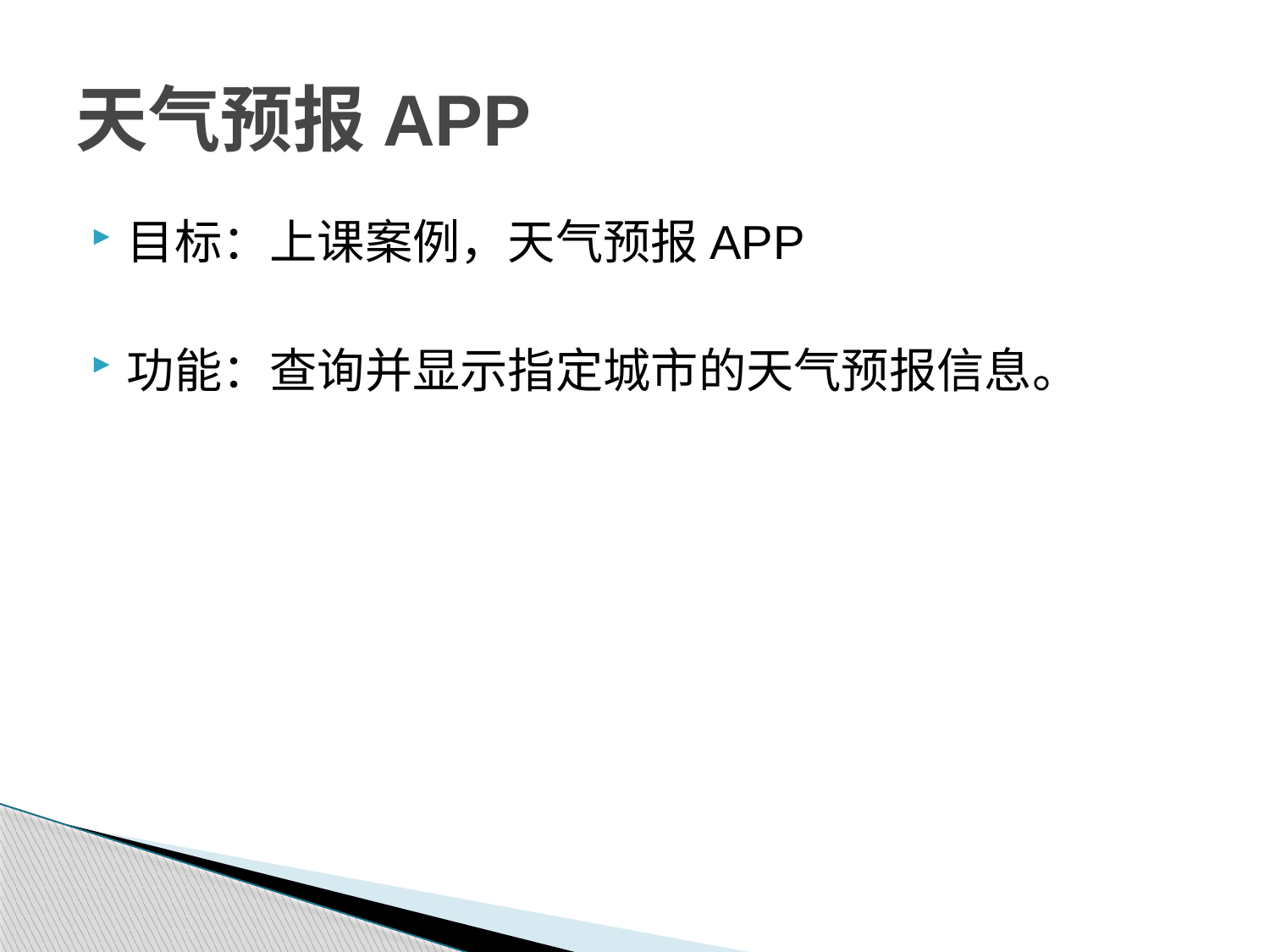

# 天气预报APP
目标：上课案例，天气预报APP

功能：查询并显示指定城市的天气预报信息。